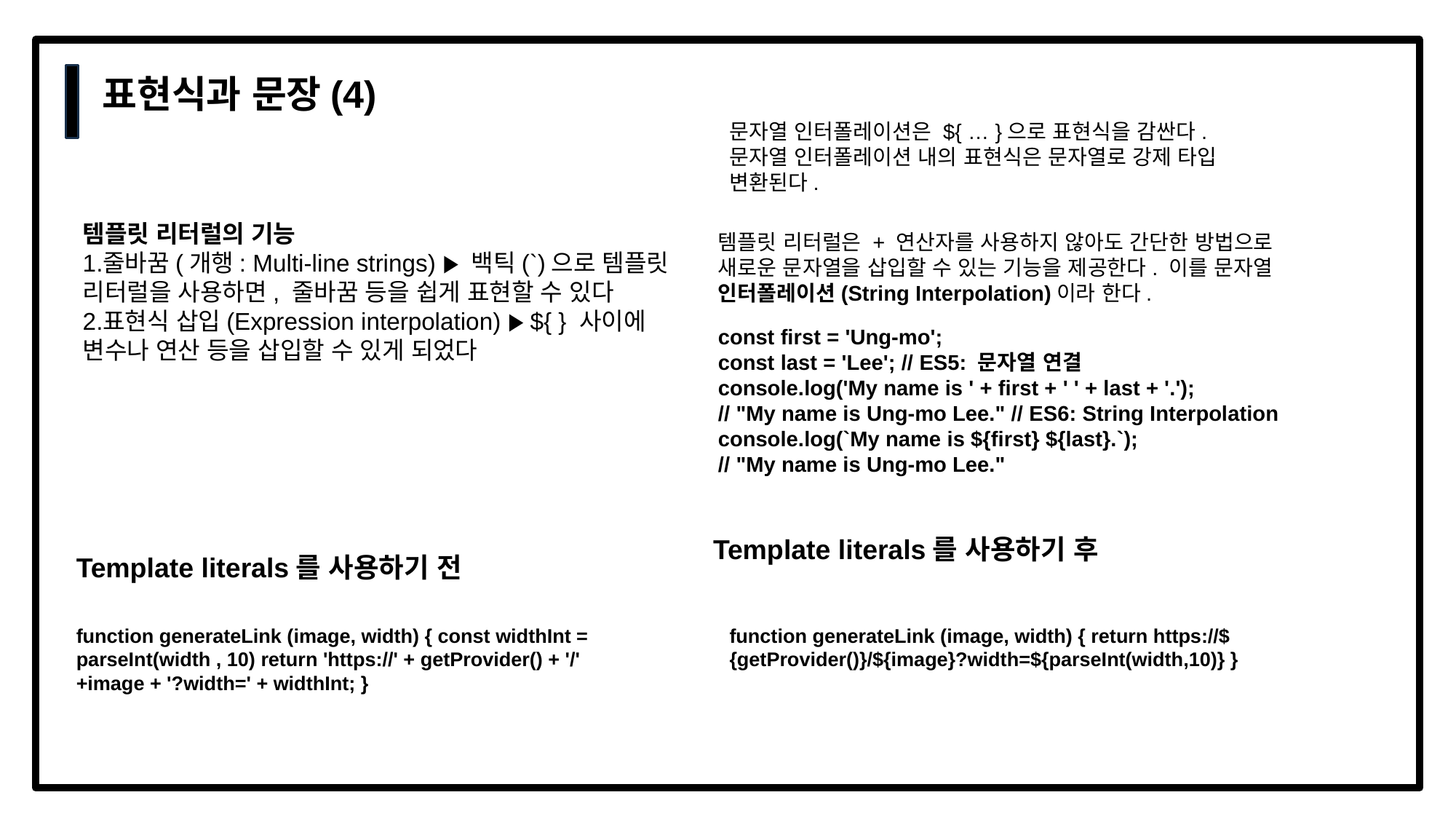

표현식과 문장(4)
문자열 인터폴레이션은 ${ … }으로 표현식을 감싼다. 문자열 인터폴레이션 내의 표현식은 문자열로 강제 타입 변환된다.
템플릿 리터럴의 기능
줄바꿈(개행: Multi-line strings) ▶︎ 백틱(`)으로 템플릿 리터럴을 사용하면, 줄바꿈 등을 쉽게 표현할 수 있다
표현식 삽입(Expression interpolation) ▶︎ ${ } 사이에 변수나 연산 등을 삽입할 수 있게 되었다
템플릿 리터럴은 + 연산자를 사용하지 않아도 간단한 방법으로 새로운 문자열을 삽입할 수 있는 기능을 제공한다. 이를 문자열 인터폴레이션(String Interpolation)이라 한다.
const first = 'Ung-mo';
const last = 'Lee'; // ES5: 문자열 연결
console.log('My name is ' + first + ' ' + last + '.');
// "My name is Ung-mo Lee." // ES6: String Interpolation console.log(`My name is ${first} ${last}.`);
// "My name is Ung-mo Lee."
Template literals를 사용하기 후
Template literals를 사용하기 전
function generateLink (image, width) { const widthInt = parseInt(width , 10) return 'https://' + getProvider() + '/' +image + '?width=' + widthInt; }
function generateLink (image, width) { return https://${getProvider()}/${image}?width=${parseInt(width,10)} }